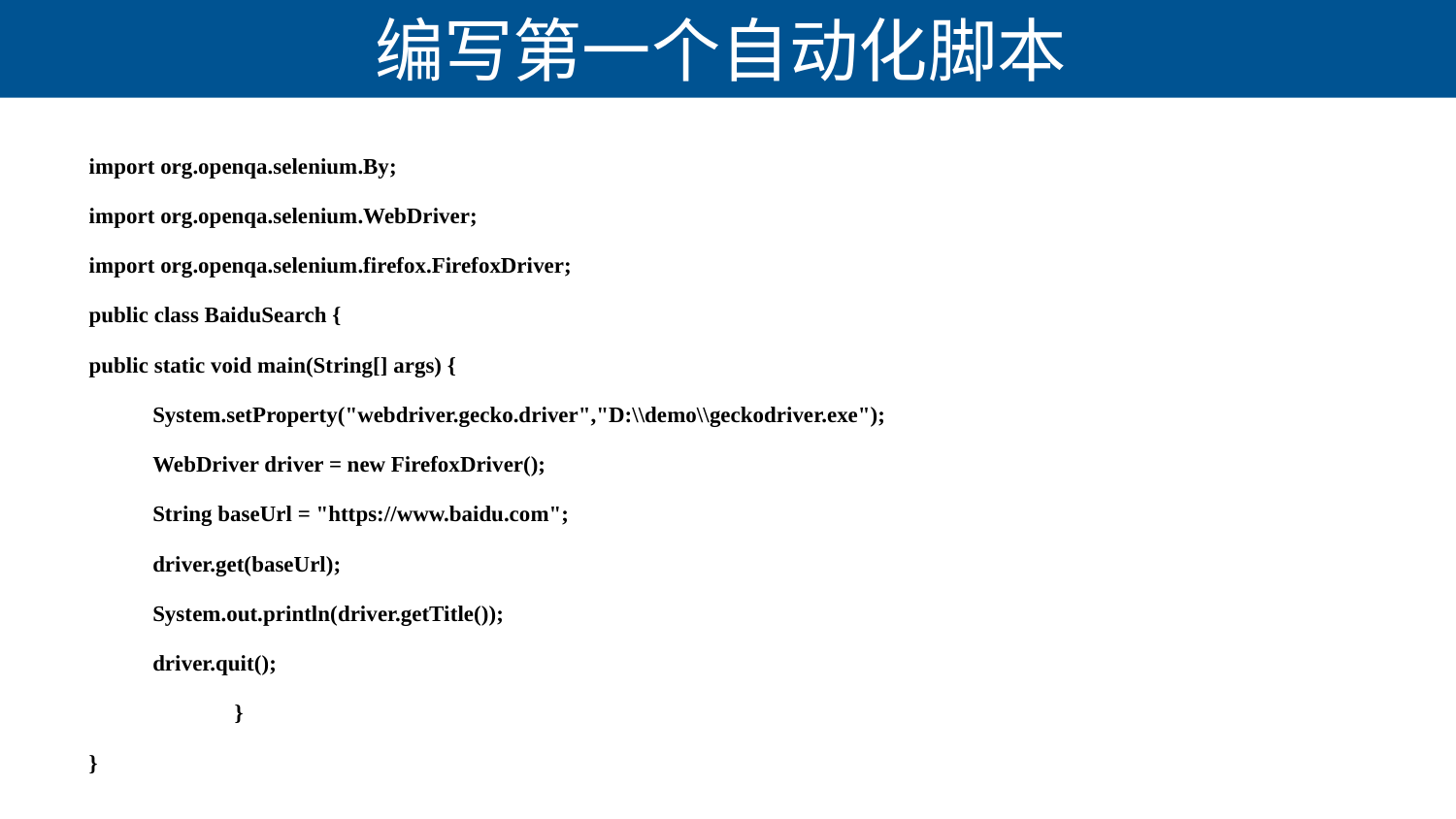

# 编写第一个自动化脚本
import org.openqa.selenium.By;
import org.openqa.selenium.WebDriver;
import org.openqa.selenium.firefox.FirefoxDriver;
public class BaiduSearch {
public static void main(String[] args) {
System.setProperty("webdriver.gecko.driver","D:\\demo\\geckodriver.exe");
WebDriver driver = new FirefoxDriver();
String baseUrl = "https://www.baidu.com";
driver.get(baseUrl);
System.out.println(driver.getTitle());
driver.quit();
	}
}